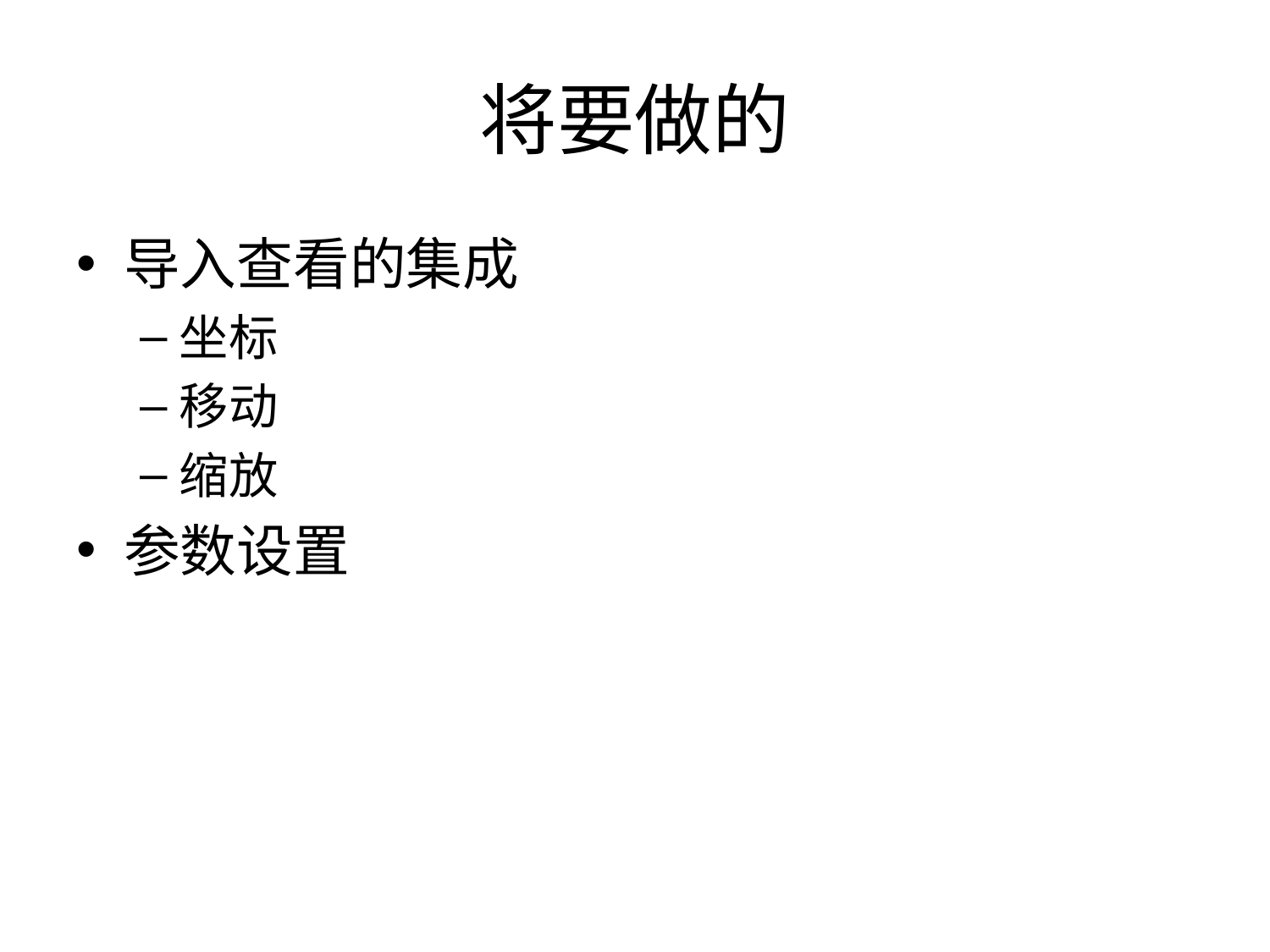

# 将要做的
导入查看的集成
坐标
移动
缩放
参数设置